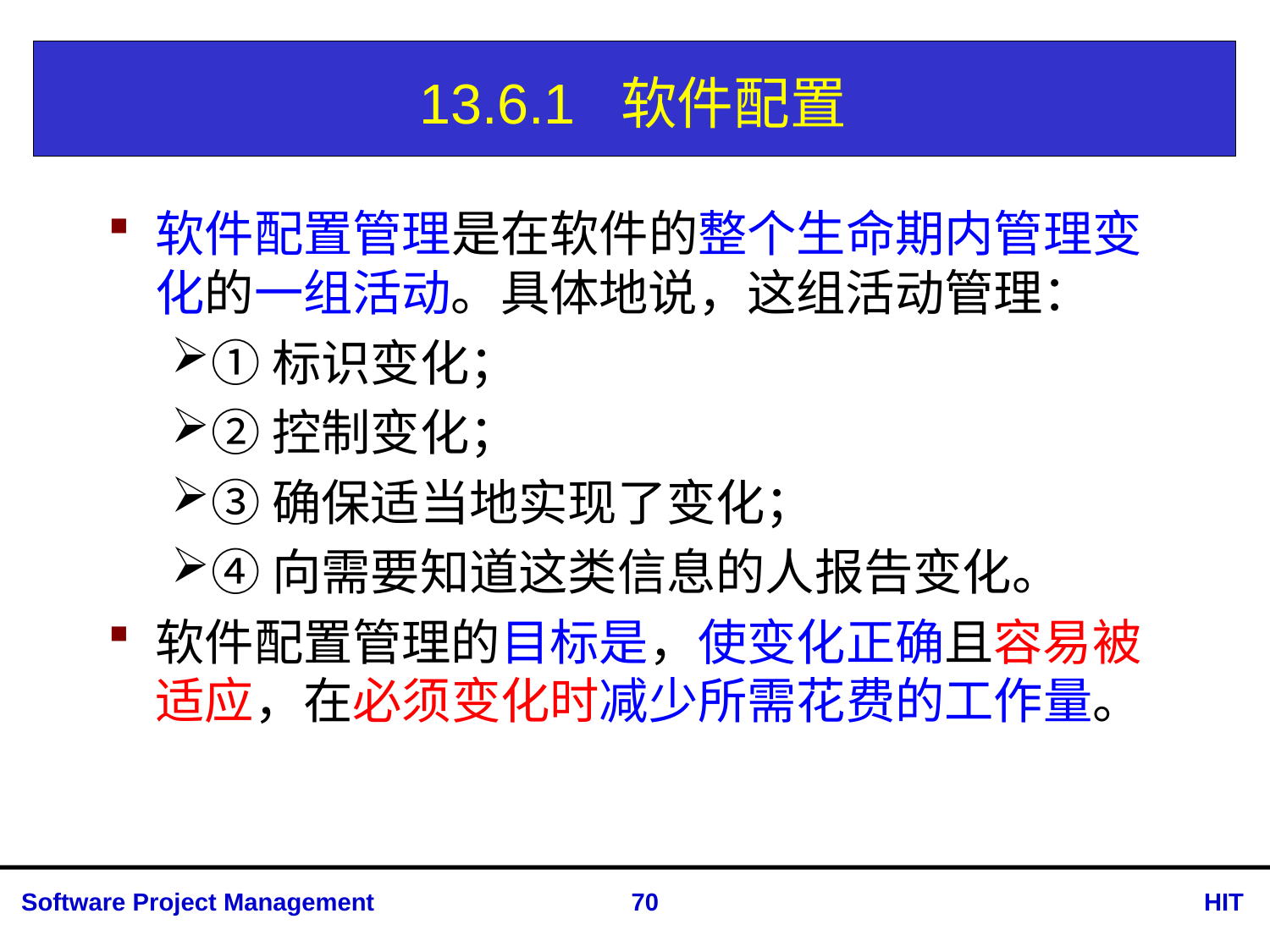

# 13.6.1  软件配置
软件配置管理是在软件的整个生命期内管理变化的一组活动。具体地说，这组活动管理：
①标识变化；
②控制变化；
③确保适当地实现了变化；
④向需要知道这类信息的人报告变化。
软件配置管理的目标是，使变化正确且容易被适应，在必须变化时减少所需花费的工作量。